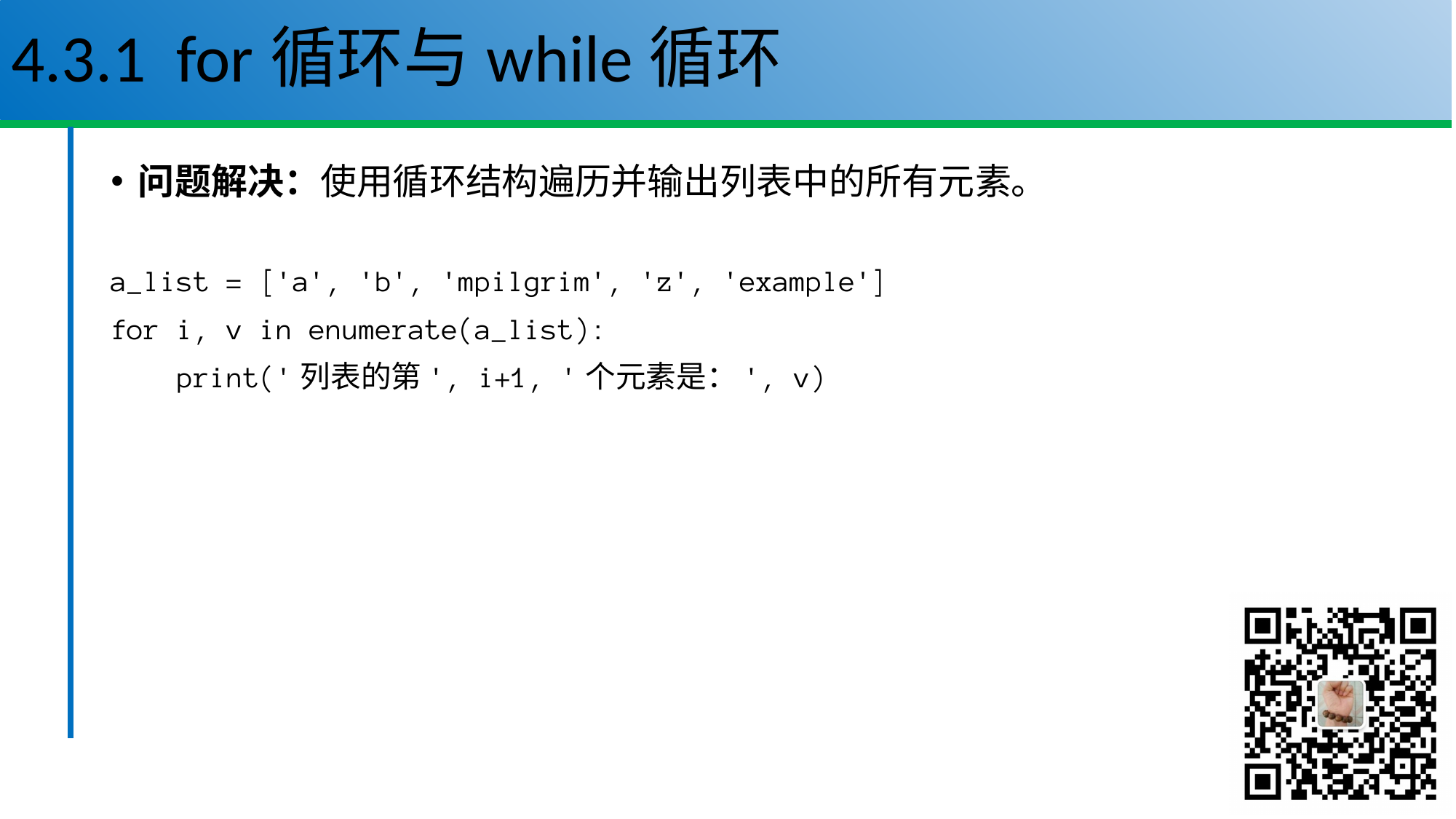

# 4.3.1  for循环与while循环
问题解决：使用循环结构遍历并输出列表中的所有元素。

a_list = ['a', 'b', 'mpilgrim', 'z', 'example']
for i, v in enumerate(a_list):
    print('列表的第', i+1, '个元素是：', v)
21